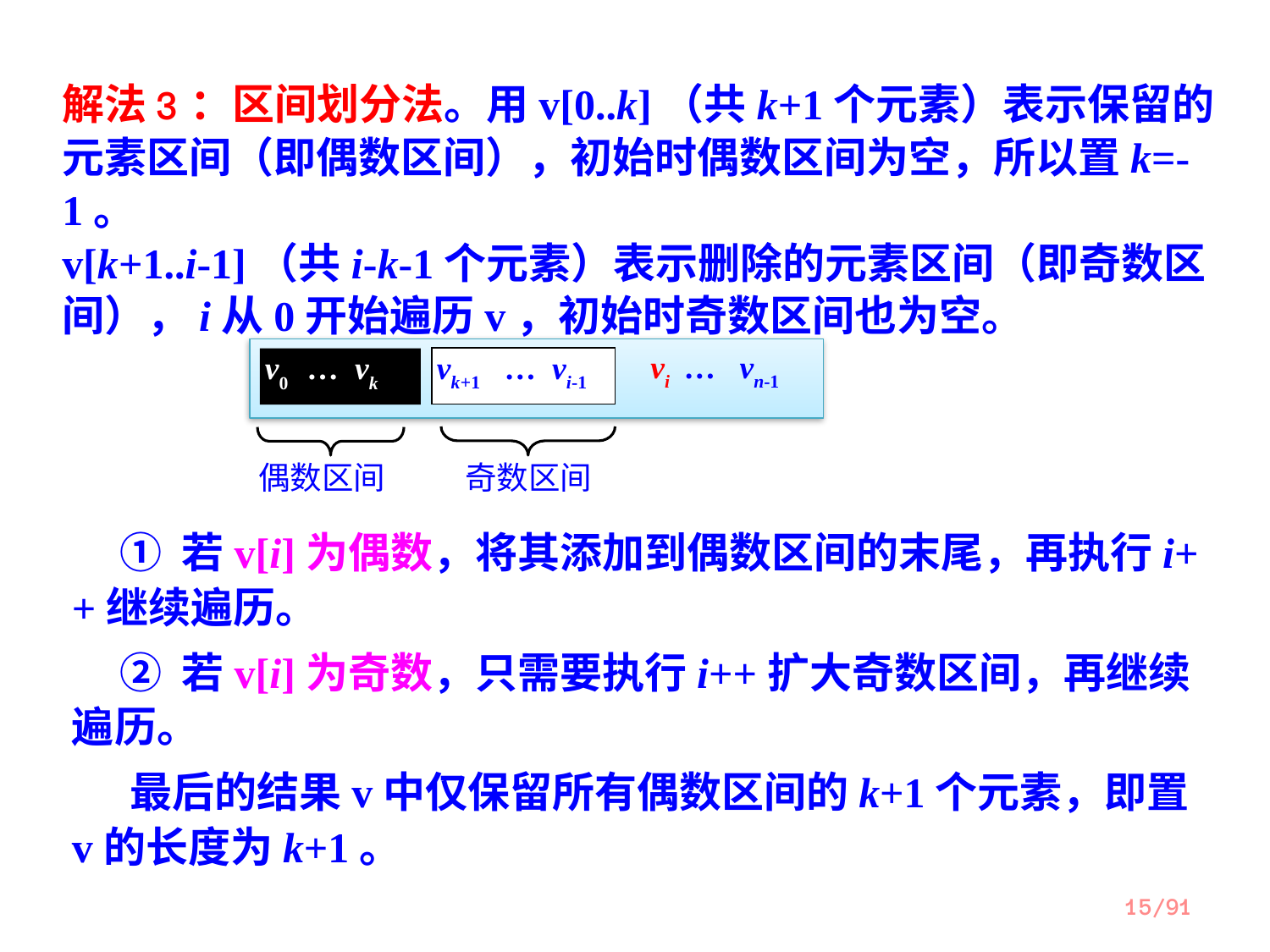

解法3：区间划分法。用v[0..k]（共k+1个元素）表示保留的元素区间（即偶数区间），初始时偶数区间为空，所以置k=-1。
v[k+1..i-1]（共i-k-1个元素）表示删除的元素区间（即奇数区间），i从0开始遍历v，初始时奇数区间也为空。
                  	                 vi   …   vn-1

vk+1   …  vi-1
v0    …  vk

偶数区间
奇数区间
     ① 若v[i]为偶数，将其添加到偶数区间的末尾，再执行i++继续遍历。
     ② 若v[i]为奇数，只需要执行i++扩大奇数区间，再继续遍历。
     最后的结果v中仅保留所有偶数区间的k+1个元素，即置v的长度为k+1。
15/91